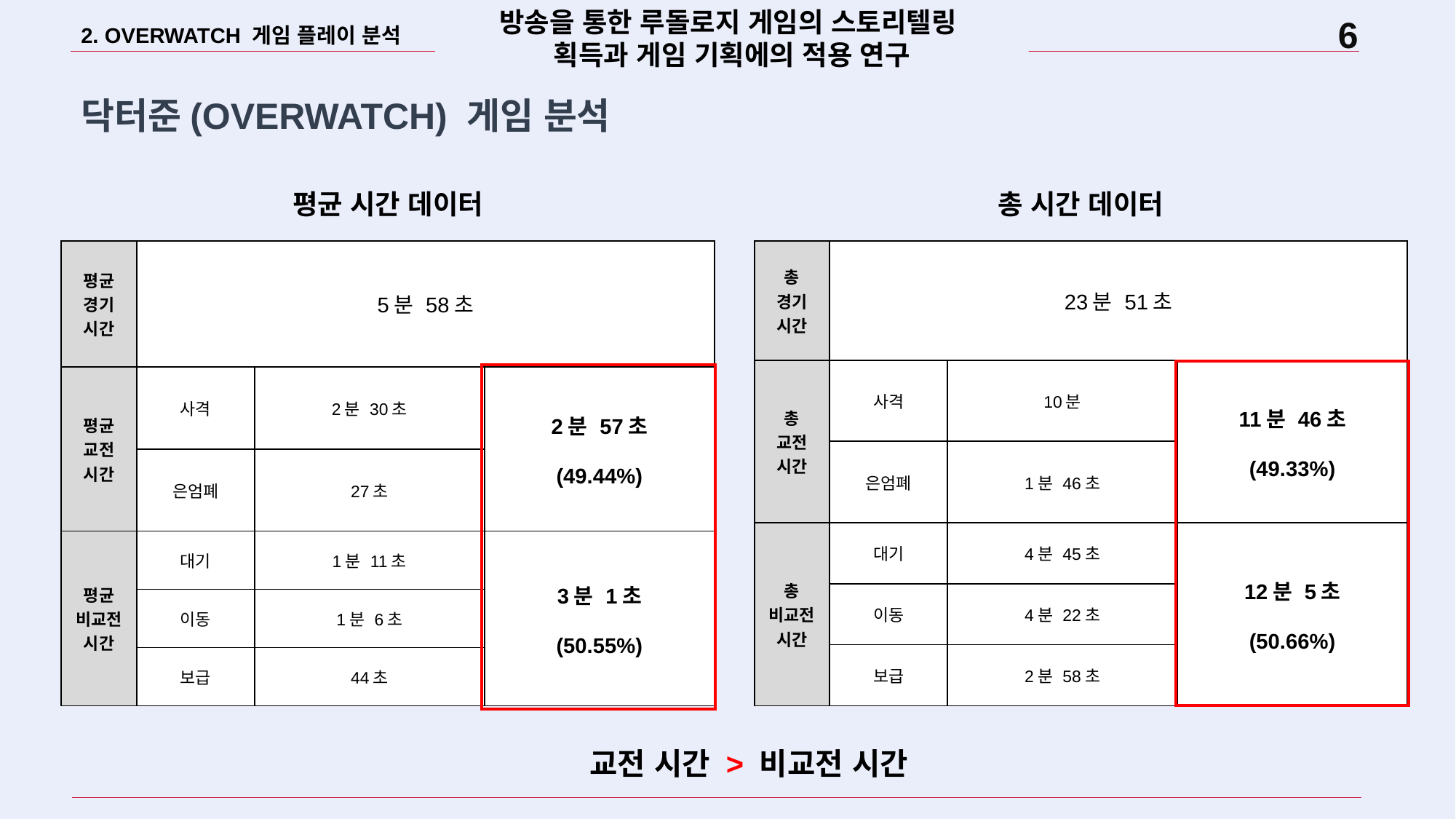

방송을 통한 루돌로지 게임의 스토리텔링
획득과 게임 기획에의 적용 연구
2. OVERWATCH 게임 플레이 분석
닥터준(OVERWATCH) 게임 분석
평균 시간 데이터
총 시간 데이터
| 평균 경기 시간 | 5분 58초 |  |  |
| --- | --- | --- | --- |
| 평균 교전 시간 | 사격 | 2분 30초 | 2분 57초 (49.44%) |
|  | 은엄폐 | 27초 |  |
| 평균 비교전 시간 | 대기 | 1분 11초 | 3분 1초 (50.55%) |
|  | 이동 | 1분 6초 |  |
|  | 보급 | 44초 |  |
| 총 경기 시간 | 23분 51초 |  |  |
| --- | --- | --- | --- |
| 총 교전 시간 | 사격 | 10분 | 11분 46초 (49.33%) |
|  | 은엄폐 | 1분 46초 |  |
| 총 비교전 시간 | 대기 | 4분 45초 | 12분 5초 (50.66%) |
|  | 이동 | 4분 22초 |  |
|  | 보급 | 2분 58초 |  |

교전 시간 > 비교전 시간